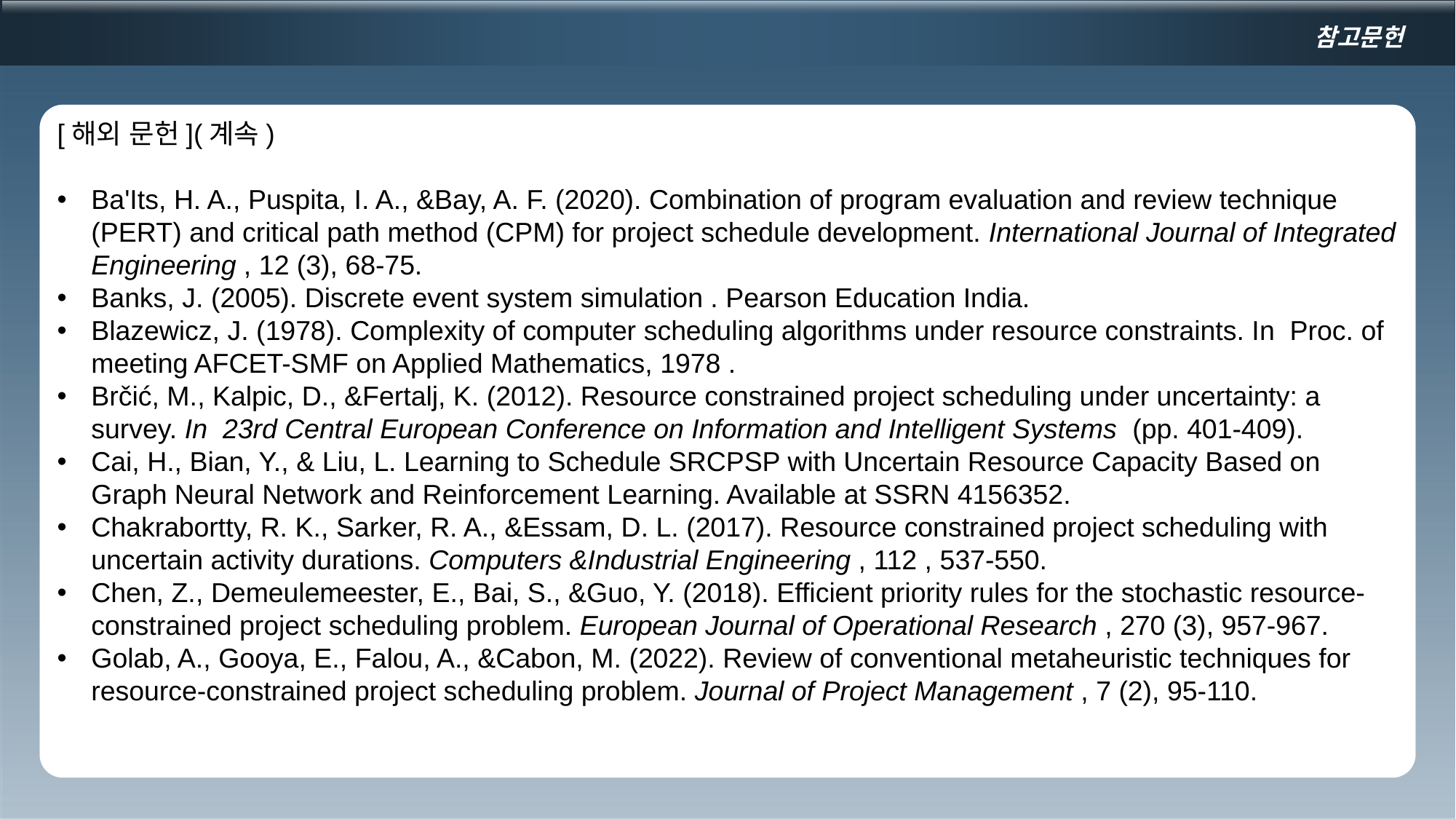

참고문헌
[해외 문헌](계속)

Ba'Its, H. A., Puspita, I. A., &Bay, A. F. (2020). Combination of program evaluation and review technique (PERT) and critical path method (CPM) for project schedule development. International Journal of Integrated Engineering , 12 (3), 68-75.
Banks, J. (2005). Discrete event system simulation . Pearson Education India.
Blazewicz, J. (1978). Complexity of computer scheduling algorithms under resource constraints. In  Proc. of meeting AFCET-SMF on Applied Mathematics, 1978 .
Brčić, M., Kalpic, D., &Fertalj, K. (2012). Resource constrained project scheduling under uncertainty: a survey. In  23rd Central European Conference on Information and Intelligent Systems  (pp. 401-409).
Cai, H., Bian, Y., & Liu, L. Learning to Schedule SRCPSP with Uncertain Resource Capacity Based on Graph Neural Network and Reinforcement Learning. Available at SSRN 4156352.
Chakrabortty, R. K., Sarker, R. A., &Essam, D. L. (2017). Resource constrained project scheduling with uncertain activity durations. Computers &Industrial Engineering , 112 , 537-550.
Chen, Z., Demeulemeester, E., Bai, S., &Guo, Y. (2018). Efficient priority rules for the stochastic resource-constrained project scheduling problem. European Journal of Operational Research , 270 (3), 957-967.
Golab, A., Gooya, E., Falou, A., &Cabon, M. (2022). Review of conventional metaheuristic techniques for resource-constrained project scheduling problem. Journal of Project Management , 7 (2), 95-110.